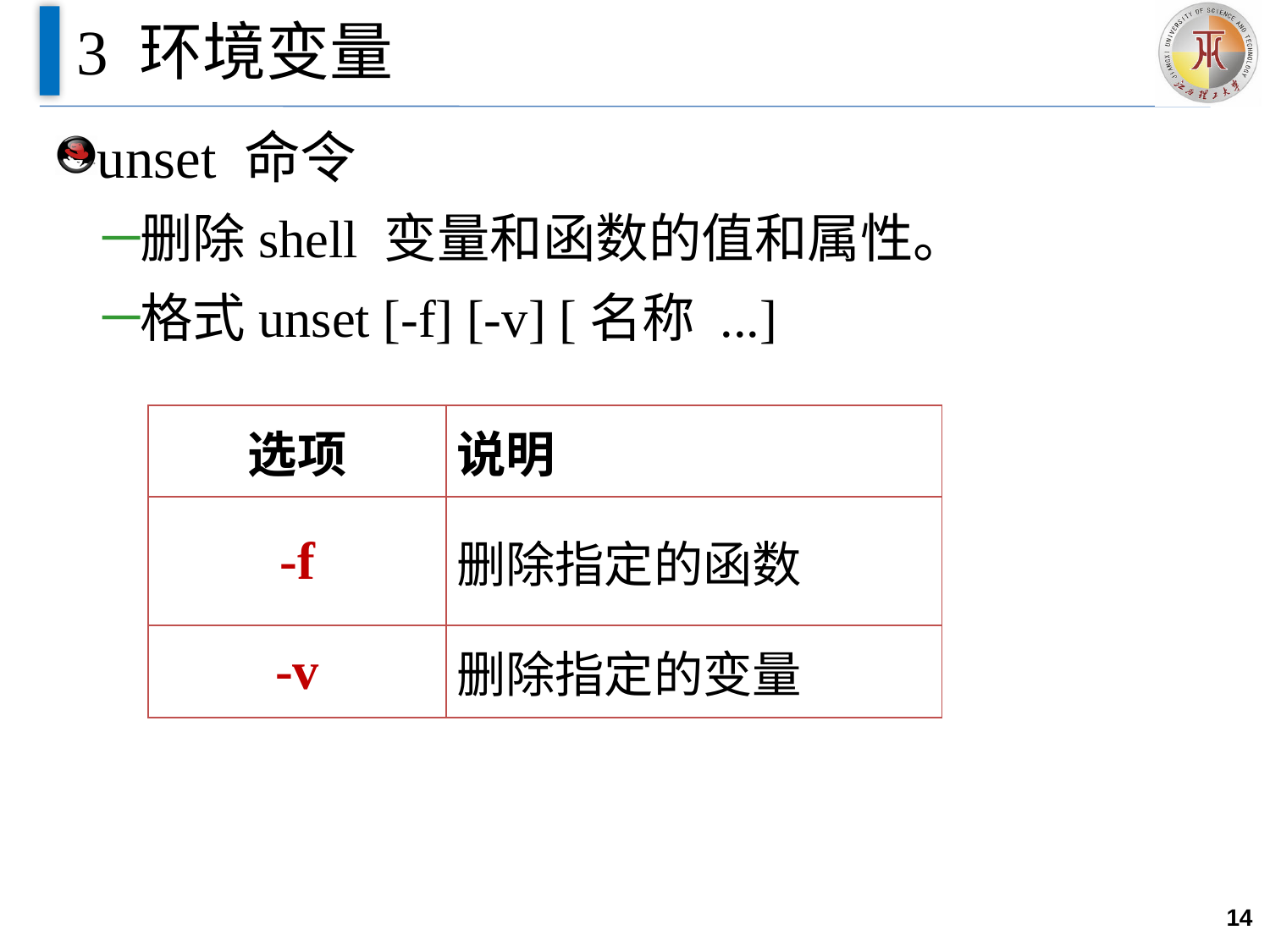

# 3 环境变量
unset 命令
删除shell 变量和函数的值和属性。
格式unset [-f] [-v] [名称 ...]
| 选项 | 说明 |
| --- | --- |
| -f | 删除指定的函数 |
| -v | 删除指定的变量 |
14